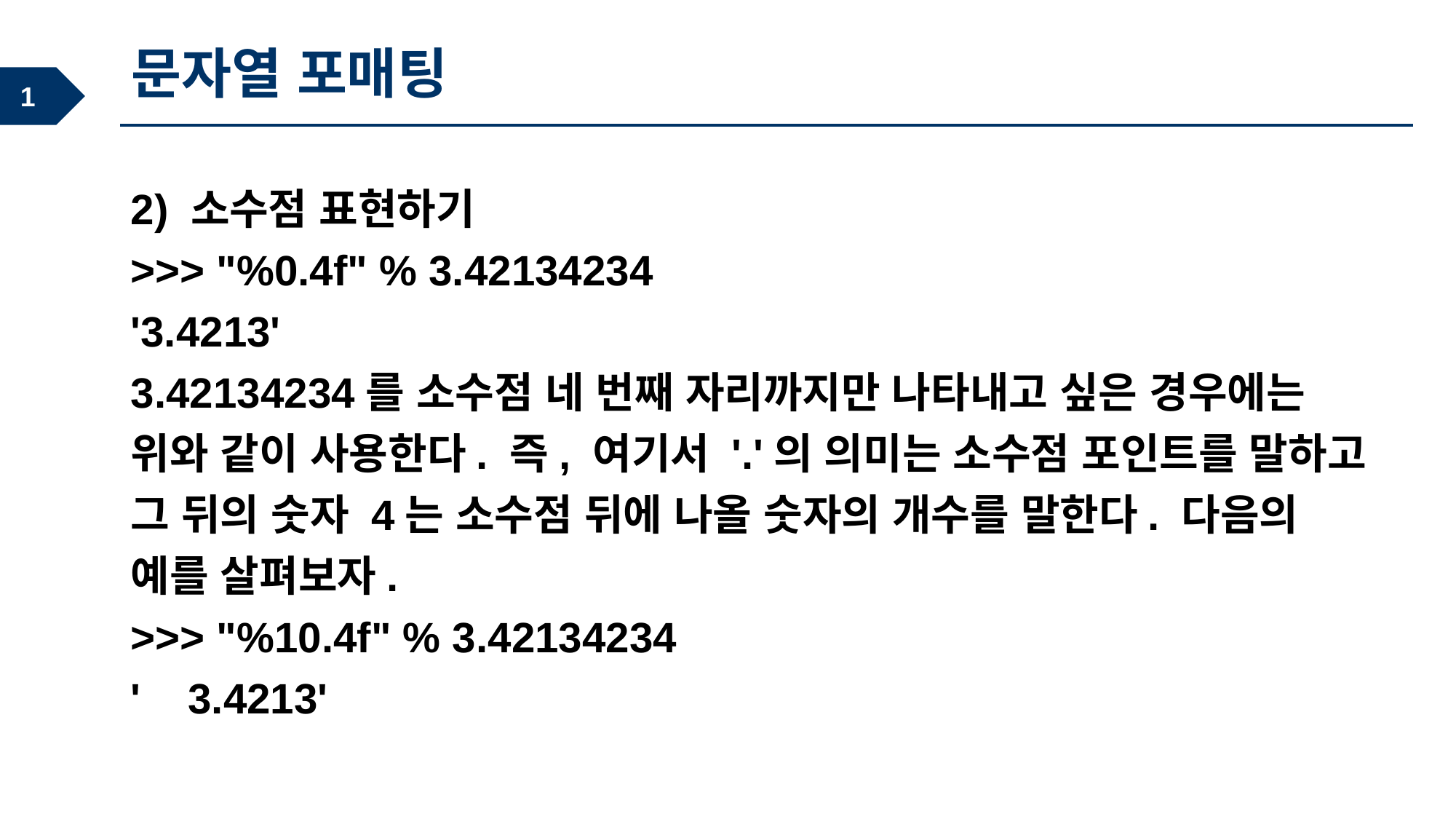

문자열 포매팅
2) 소수점 표현하기
>>> "%0.4f" % 3.42134234
'3.4213'
3.42134234를 소수점 네 번째 자리까지만 나타내고 싶은 경우에는 위와 같이 사용한다. 즉, 여기서 '.'의 의미는 소수점 포인트를 말하고 그 뒤의 숫자 4는 소수점 뒤에 나올 숫자의 개수를 말한다. 다음의 예를 살펴보자.
>>> "%10.4f" % 3.42134234
'    3.4213'